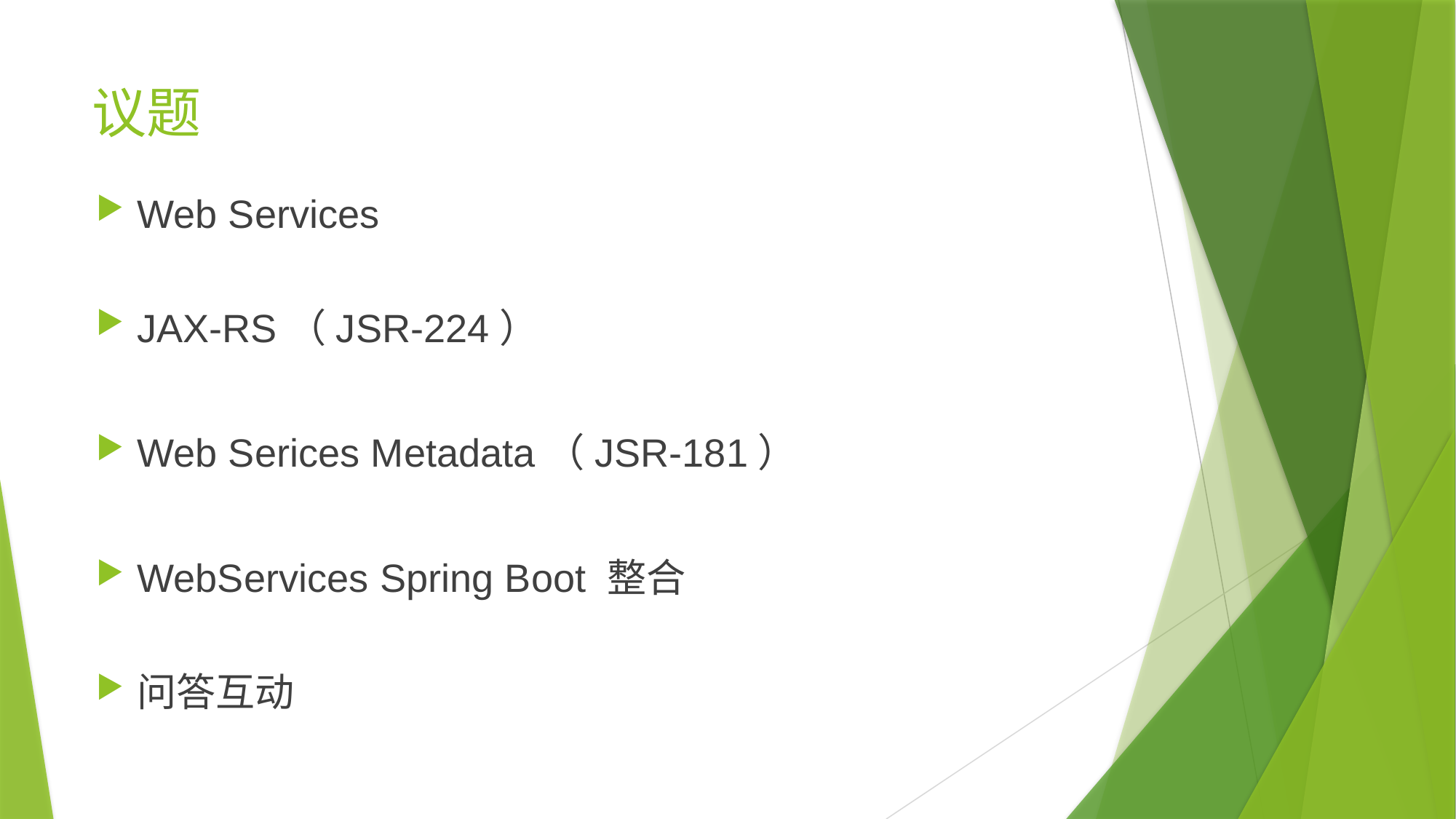

# 议题
Web Services

JAX-RS（JSR-224）

Web Serices Metadata（JSR-181）

WebServices Spring Boot 整合

问答互动